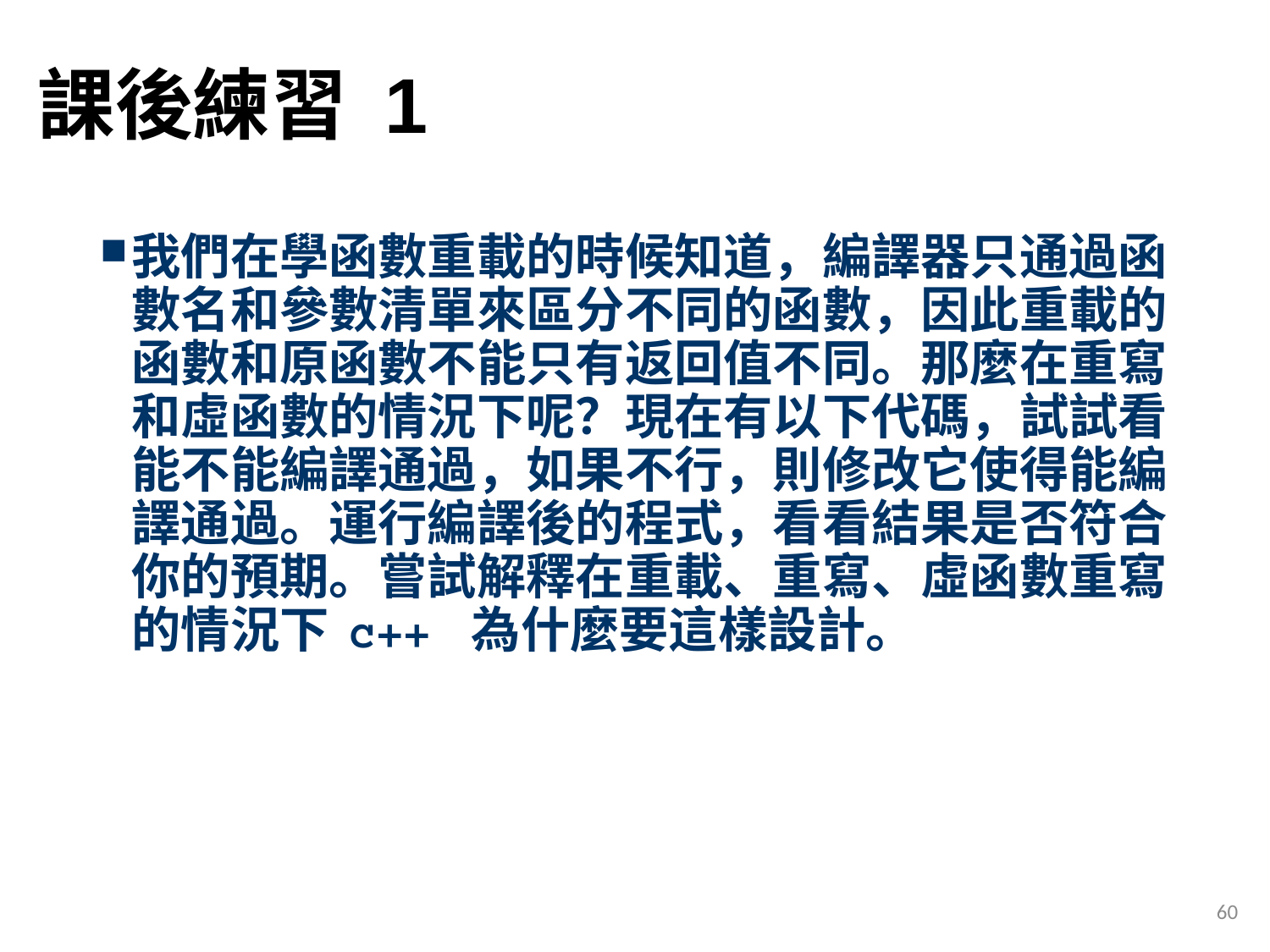

# 課後練習 1
我們在學函數重載的時候知道，編譯器只通過函數名和參數清單來區分不同的函數，因此重載的函數和原函數不能只有返回值不同。那麼在重寫和虛函數的情況下呢？現在有以下代碼，試試看能不能編譯通過，如果不行，則修改它使得能編譯通過。運行編譯後的程式，看看結果是否符合你的預期。嘗試解釋在重載、重寫、虛函數重寫的情況下 c++ 為什麼要這樣設計。
60